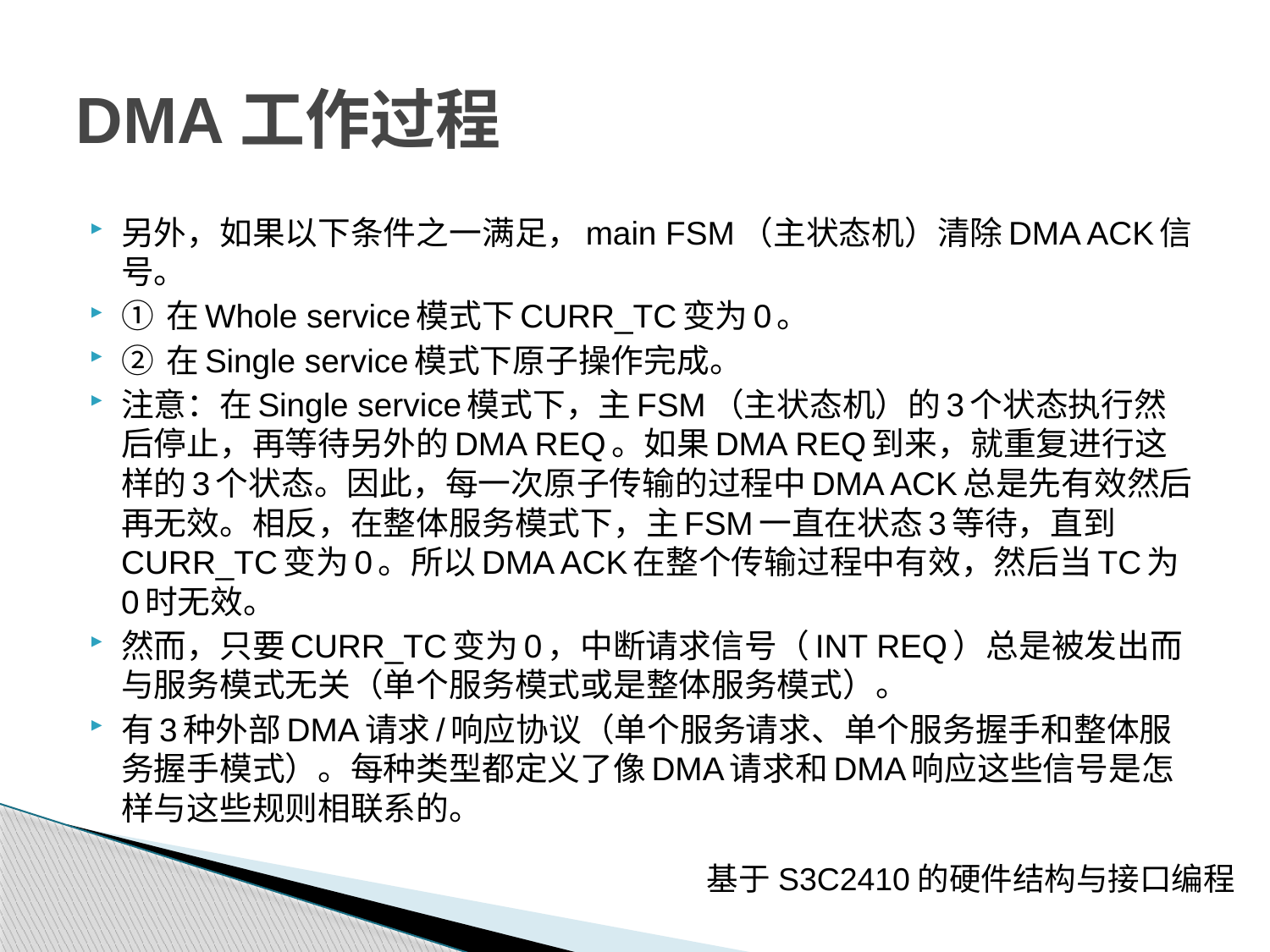

# DMA工作过程
另外，如果以下条件之一满足，main FSM（主状态机）清除DMA ACK信号。
① 在Whole service模式下CURR_TC变为0。
② 在Single service模式下原子操作完成。
注意：在Single service模式下，主FSM（主状态机）的3个状态执行然后停止，再等待另外的DMA REQ。如果DMA REQ到来，就重复进行这样的3个状态。因此，每一次原子传输的过程中DMA ACK总是先有效然后再无效。相反，在整体服务模式下，主FSM一直在状态3等待，直到CURR_TC变为0。所以DMA ACK在整个传输过程中有效，然后当TC为0时无效。
然而，只要CURR_TC变为0，中断请求信号（INT REQ）总是被发出而与服务模式无关（单个服务模式或是整体服务模式）。
有3种外部DMA请求/响应协议（单个服务请求、单个服务握手和整体服务握手模式）。每种类型都定义了像DMA请求和DMA响应这些信号是怎样与这些规则相联系的。

基于S3C2410的硬件结构与接口编程